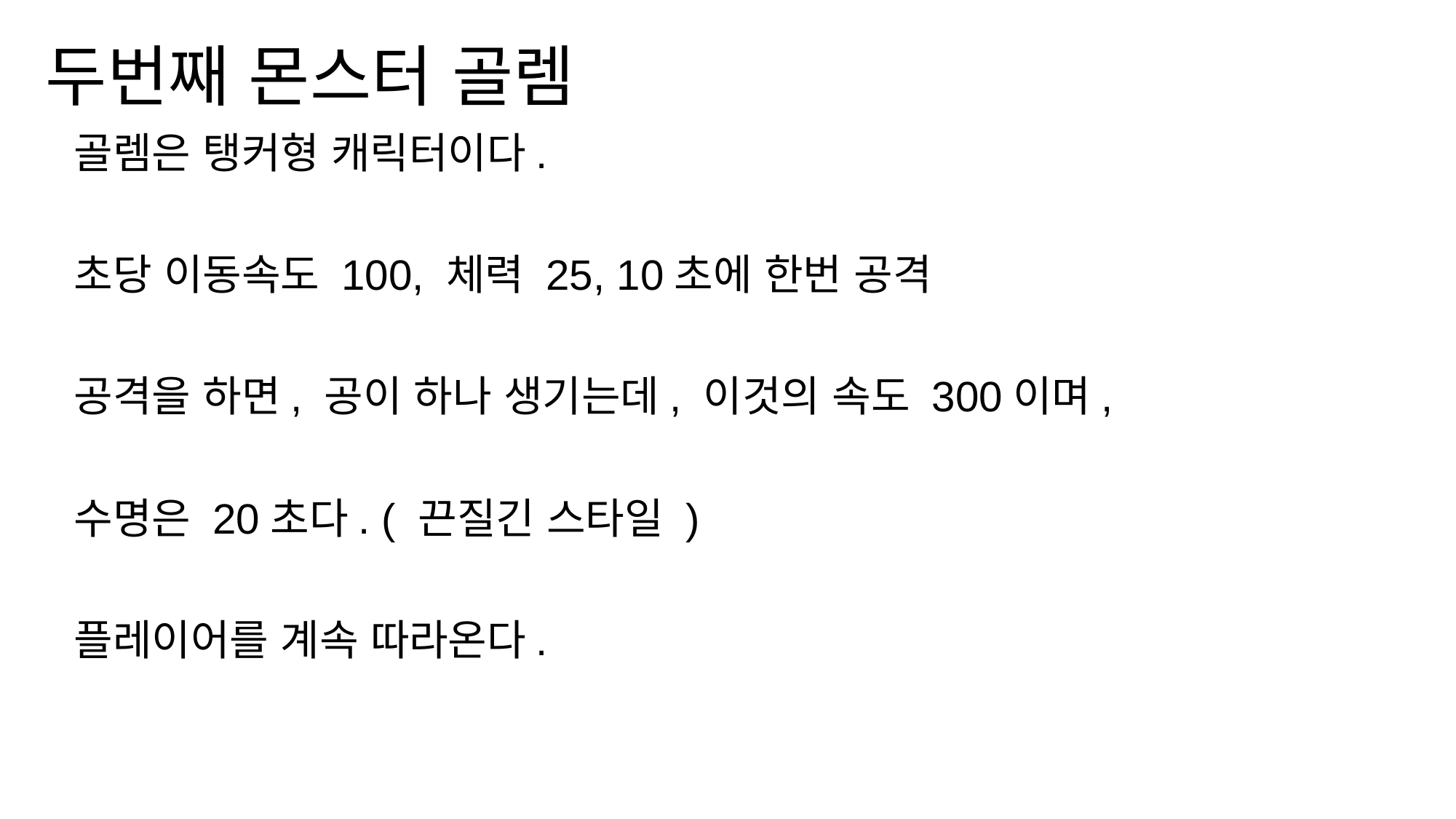

# 두번째 몬스터 골렘
골렘은 탱커형 캐릭터이다.

초당 이동속도 100, 체력 25, 10초에 한번 공격

공격을 하면, 공이 하나 생기는데, 이것의 속도 300이며,

수명은 20초다. ( 끈질긴 스타일 )

플레이어를 계속 따라온다.